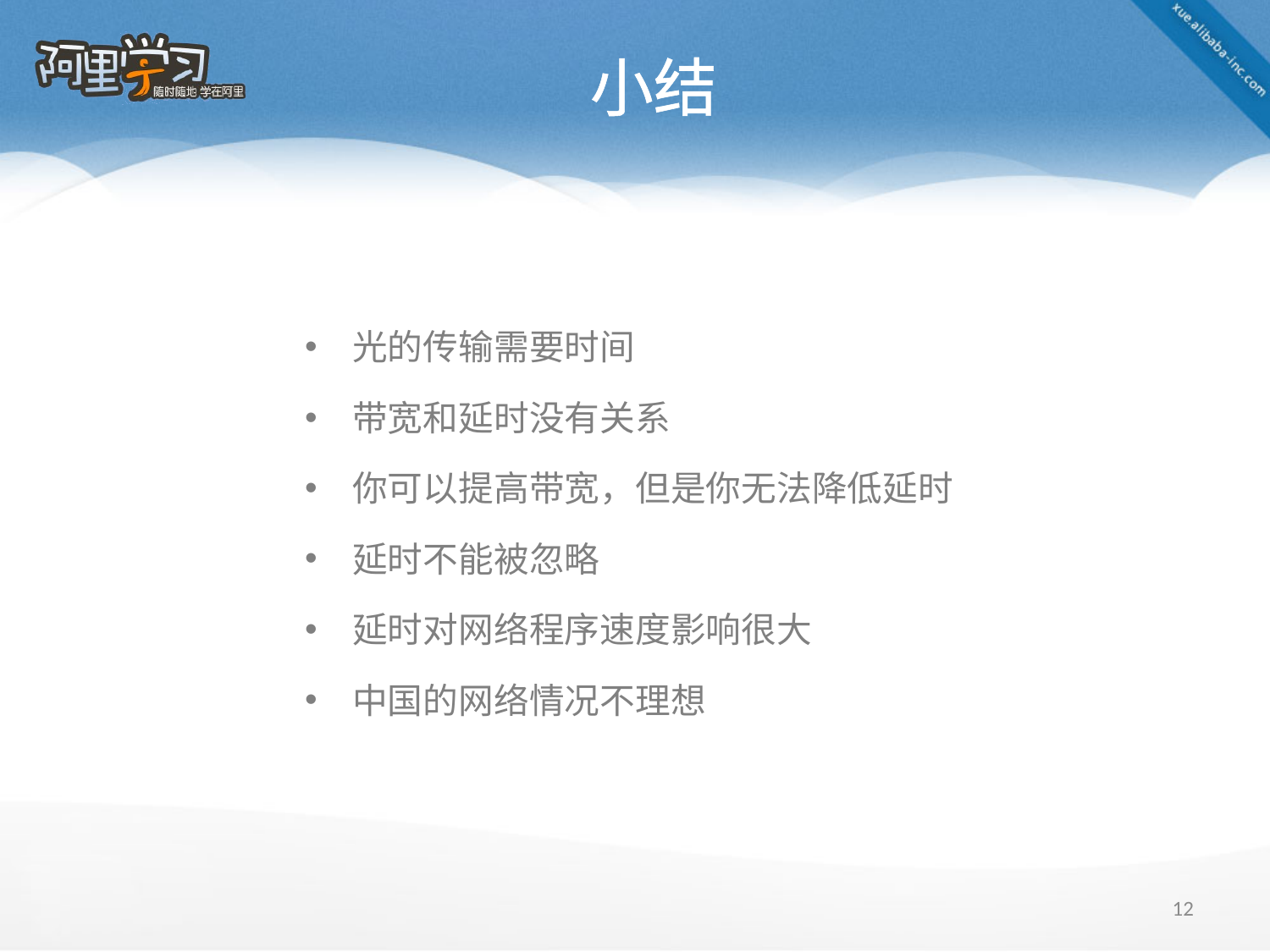

# 小结
光的传输需要时间
带宽和延时没有关系
你可以提高带宽，但是你无法降低延时
延时不能被忽略
延时对网络程序速度影响很大
中国的网络情况不理想
12